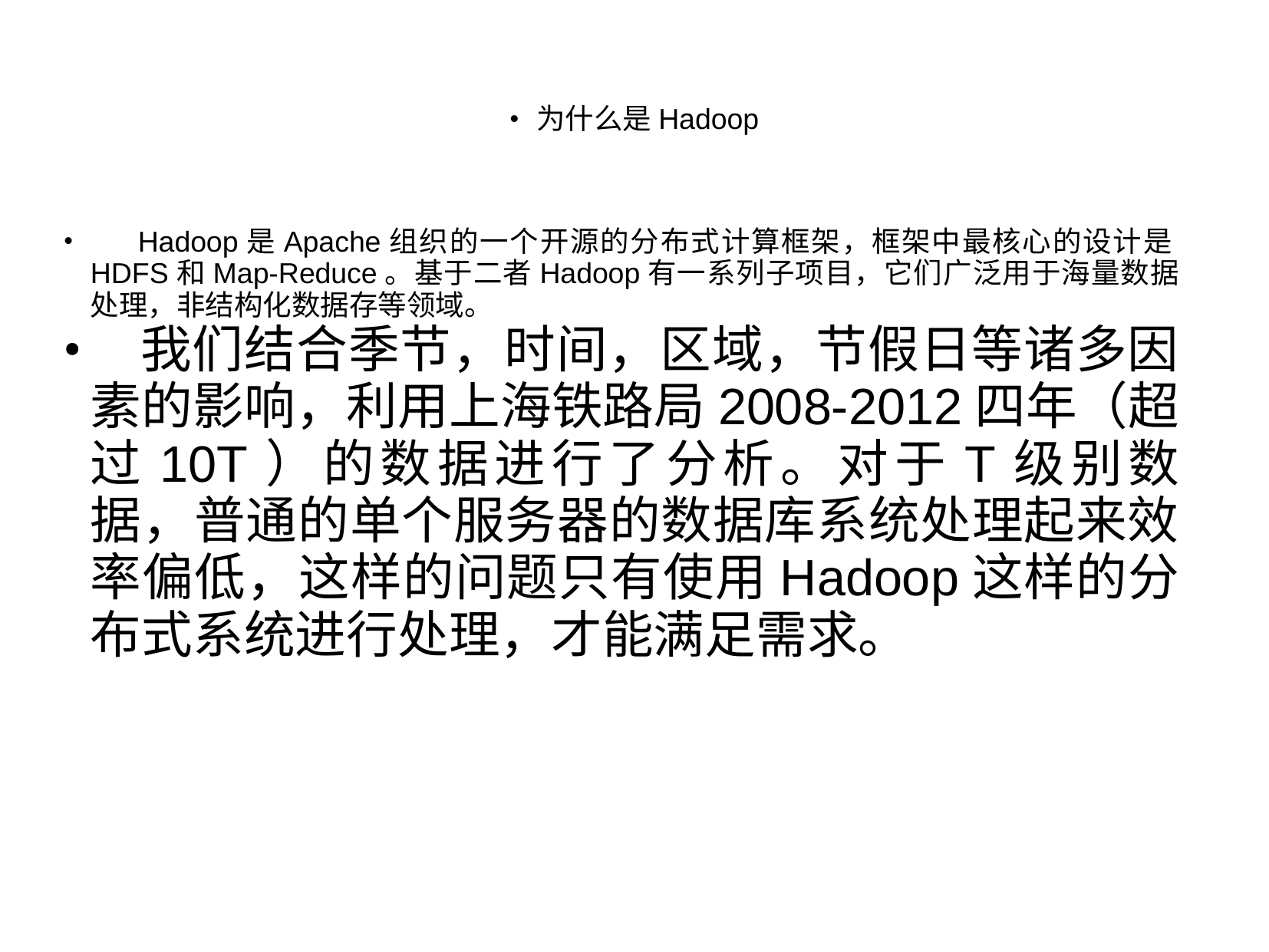

为什么是Hadoop
     Hadoop是Apache组织的一个开源的分布式计算框架，框架中最核心的设计是HDFS和Map-Reduce。基于二者Hadoop有一系列子项目，它们广泛用于海量数据处理，非结构化数据存等领域。
   我们结合季节，时间，区域，节假日等诸多因素的影响，利用上海铁路局2008-2012四年（超过10T）的数据进行了分析。对于T级别数据，普通的单个服务器的数据库系统处理起来效率偏低，这样的问题只有使用Hadoop这样的分布式系统进行处理，才能满足需求。